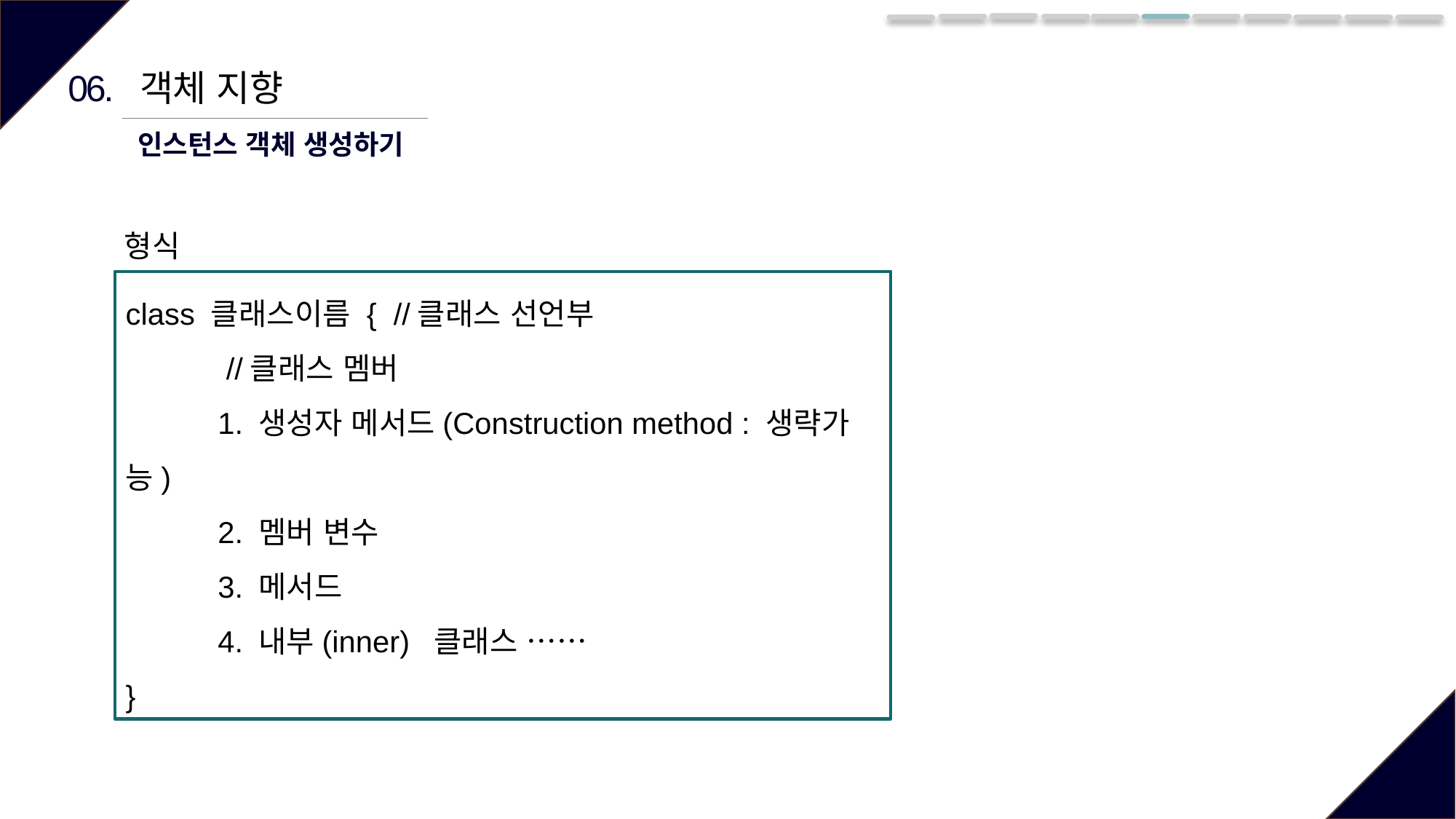

06.
객체 지향
인스턴스 객체 생성하기
형식
class 클래스이름 {  //클래스 선언부
            //클래스 멤버
           1. 생성자 메서드(Construction method : 생략가능)
           2. 멤버 변수
           3. 메서드
           4. 내부(inner)  클래스 ……
}